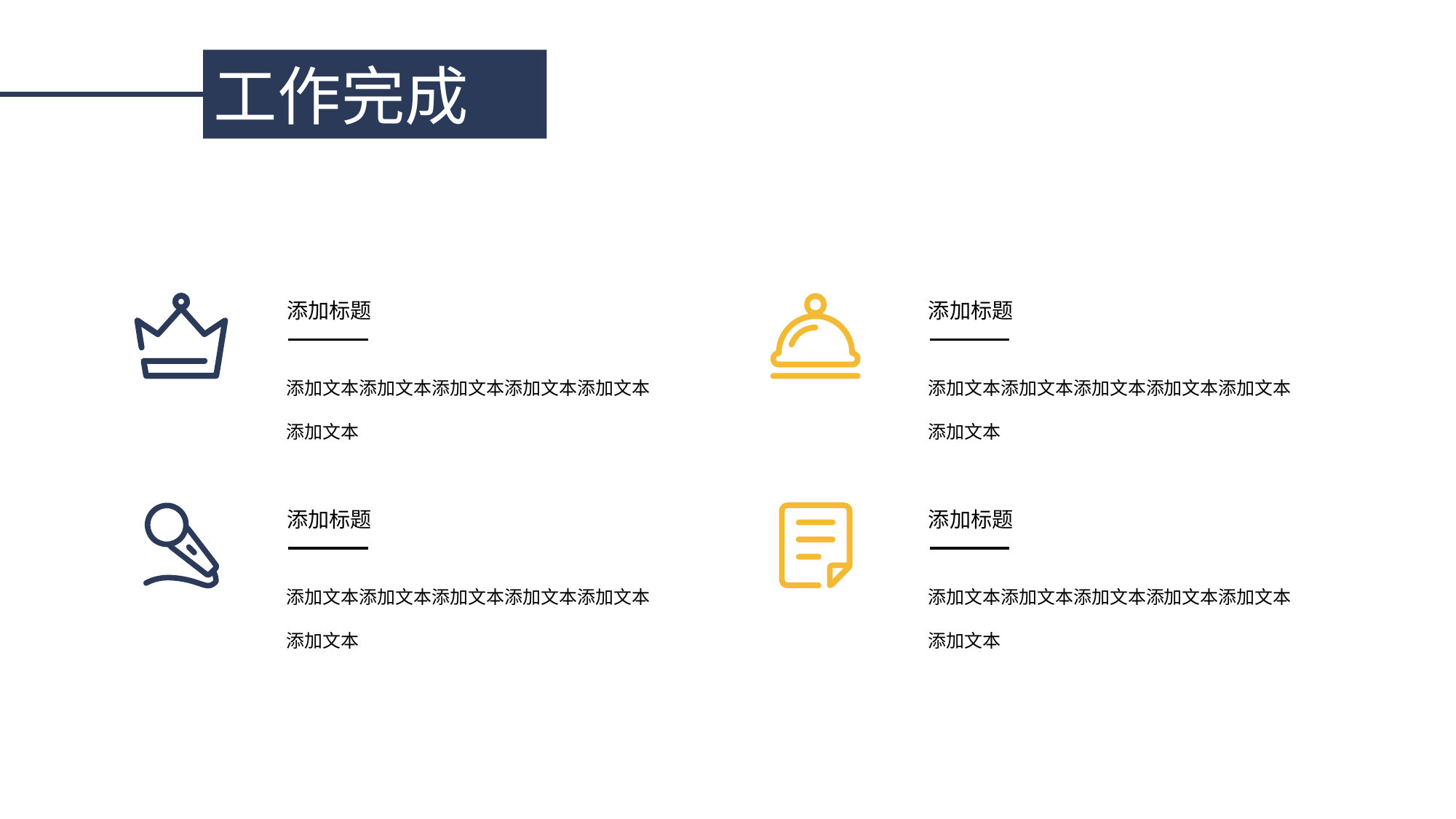

工作完成

添加标题
添加标题

添加文本添加文本添加文本添加文本添加文本添加文本
添加文本添加文本添加文本添加文本添加文本添加文本

添加标题
添加标题

添加文本添加文本添加文本添加文本添加文本添加文本
添加文本添加文本添加文本添加文本添加文本添加文本